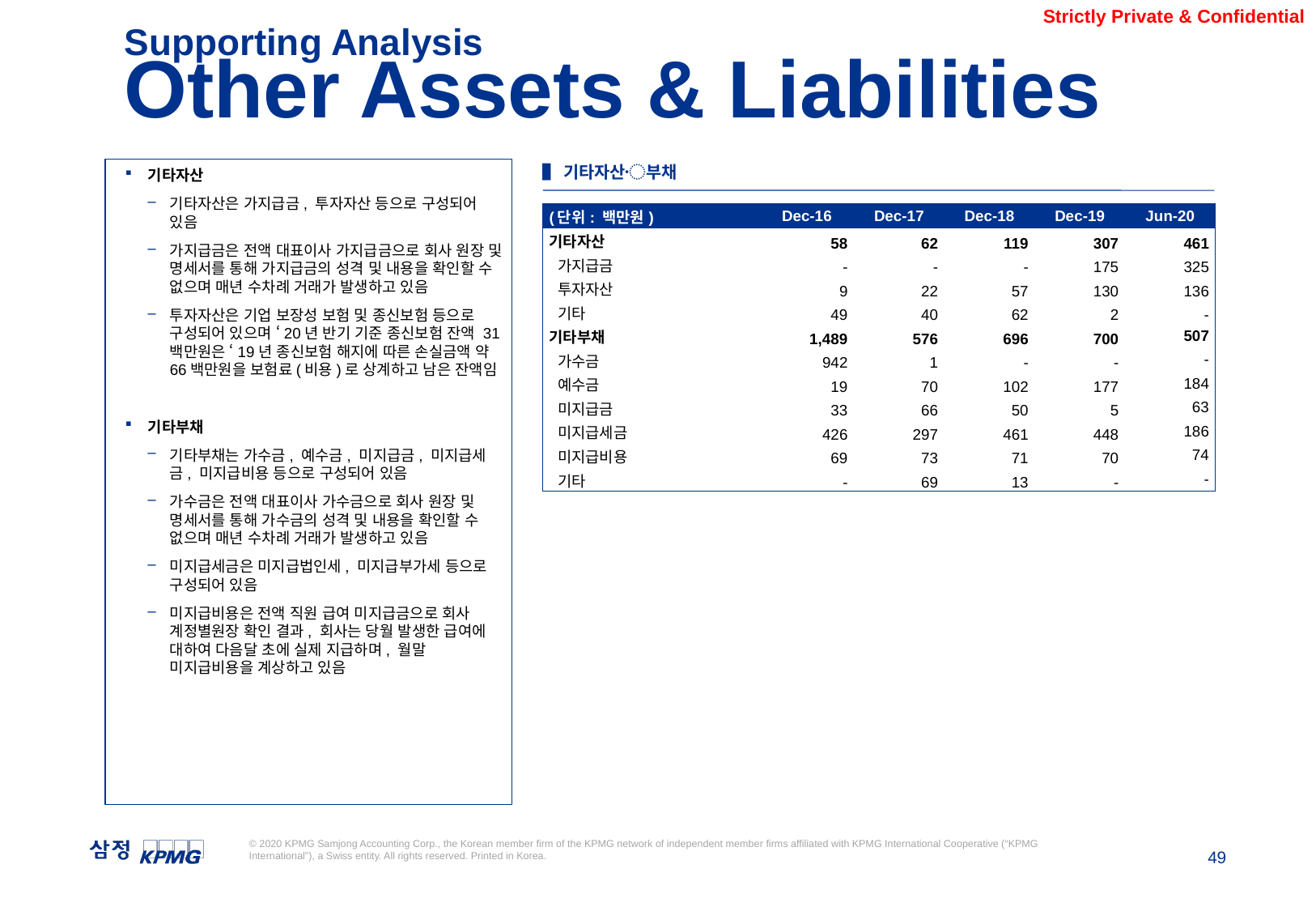

Supporting Analysis
Other Assets & Liabilities
▌기타자산〮부채

기타자산
기타자산은 가지급금, 투자자산 등으로 구성되어 있음
가지급금은 전액 대표이사 가지급금으로 회사 원장 및 명세서를 통해 가지급금의 성격 및 내용을 확인할 수 없으며 매년 수차례 거래가 발생하고 있음
투자자산은 기업 보장성 보험 및 종신보험 등으로 구성되어 있으며 ‘20년 반기 기준 종신보험 잔액 31백만원은 ‘19년 종신보험 해지에 따른 손실금액 약 66백만원을 보험료(비용)로 상계하고 남은 잔액임

기타부채
기타부채는 가수금, 예수금, 미지급금, 미지급세금, 미지급비용 등으로 구성되어 있음
가수금은 전액 대표이사 가수금으로 회사 원장 및 명세서를 통해 가수금의 성격 및 내용을 확인할 수 없으며 매년 수차례 거래가 발생하고 있음
미지급세금은 미지급법인세, 미지급부가세 등으로 구성되어 있음
미지급비용은 전액 직원 급여 미지급금으로 회사 계정별원장 확인 결과, 회사는 당월 발생한 급여에 대하여 다음달 초에 실제 지급하며, 월말 미지급비용을 계상하고 있음

| (단위: 백만원) | Dec-16 | Dec-17 | Dec-18 | Dec-19 | Jun-20 |
| --- | --- | --- | --- | --- | --- |
| 기타자산 | 58 | 62 | 119 | 307 | 461 |
| 가지급금 | - | - | - | 175 | 325 |
| 투자자산 | 9 | 22 | 57 | 130 | 136 |
| 기타 | 49 | 40 | 62 | 2 | - |
| 기타부채 | 1,489 | 576 | 696 | 700 | 507 |
| 가수금 | 942 | 1 | - | - | - |
| 예수금 | 19 | 70 | 102 | 177 | 184 |
| 미지급금 | 33 | 66 | 50 | 5 | 63 |
| 미지급세금 | 426 | 297 | 461 | 448 | 186 |
| 미지급비용 | 69 | 73 | 71 | 70 | 74 |
| 기타 | - | 69 | 13 | - | - |